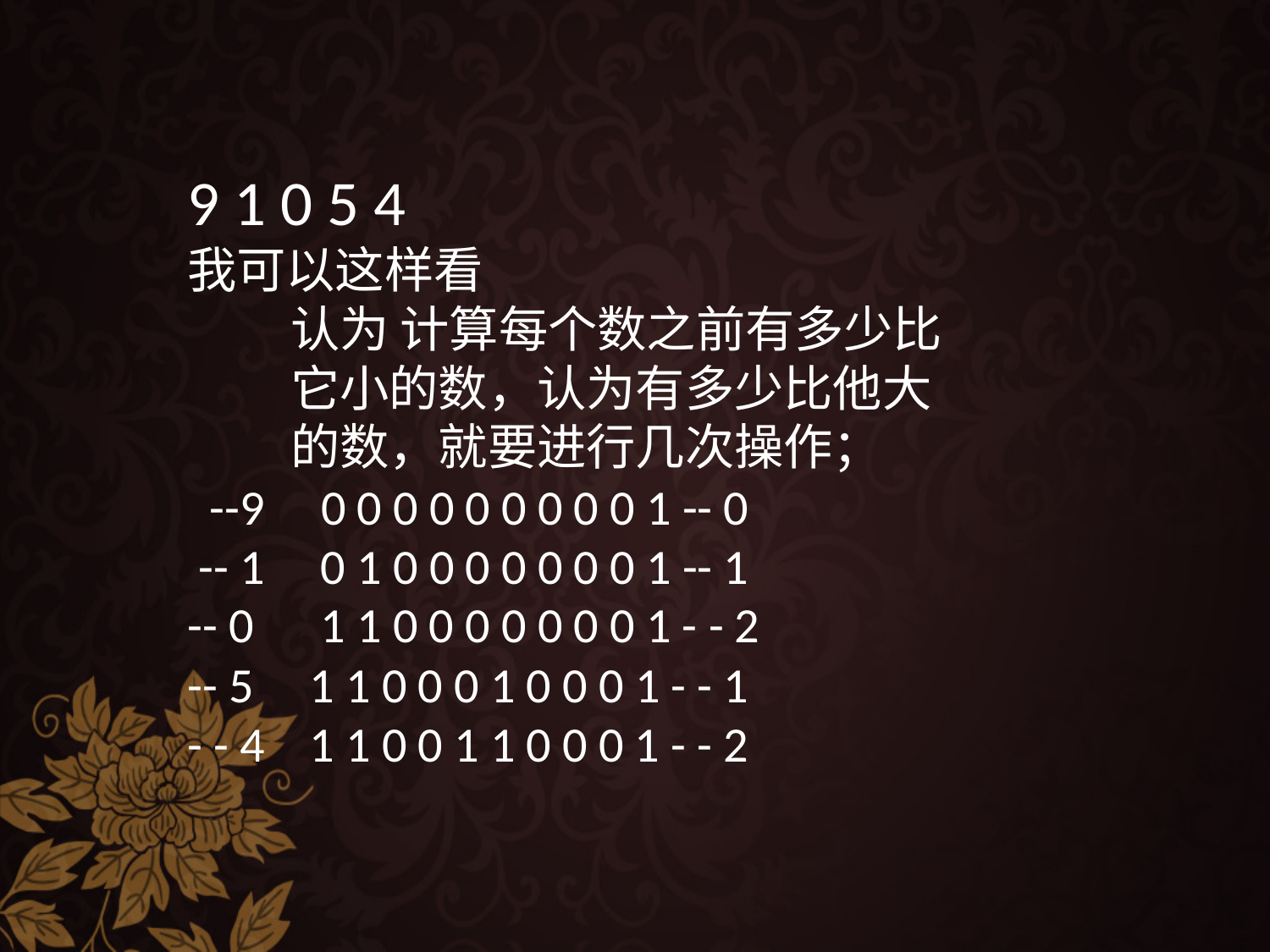

9 1 0 5 4
我可以这样看
	认为 计算每个数之前有多少比它小的数，认为有多少比他大的数，就要进行几次操作；
  --9     0 0 0 0 0 0 0 0 0 1 -- 0
 -- 1     0 1 0 0 0 0 0 0 0 1 -- 1
-- 0      1 1 0 0 0 0 0 0 0 1 - - 2
-- 5     1 1 0 0 0 1 0 0 0 1 - - 1
- - 4    1 1 0 0 1 1 0 0 0 1 - - 2